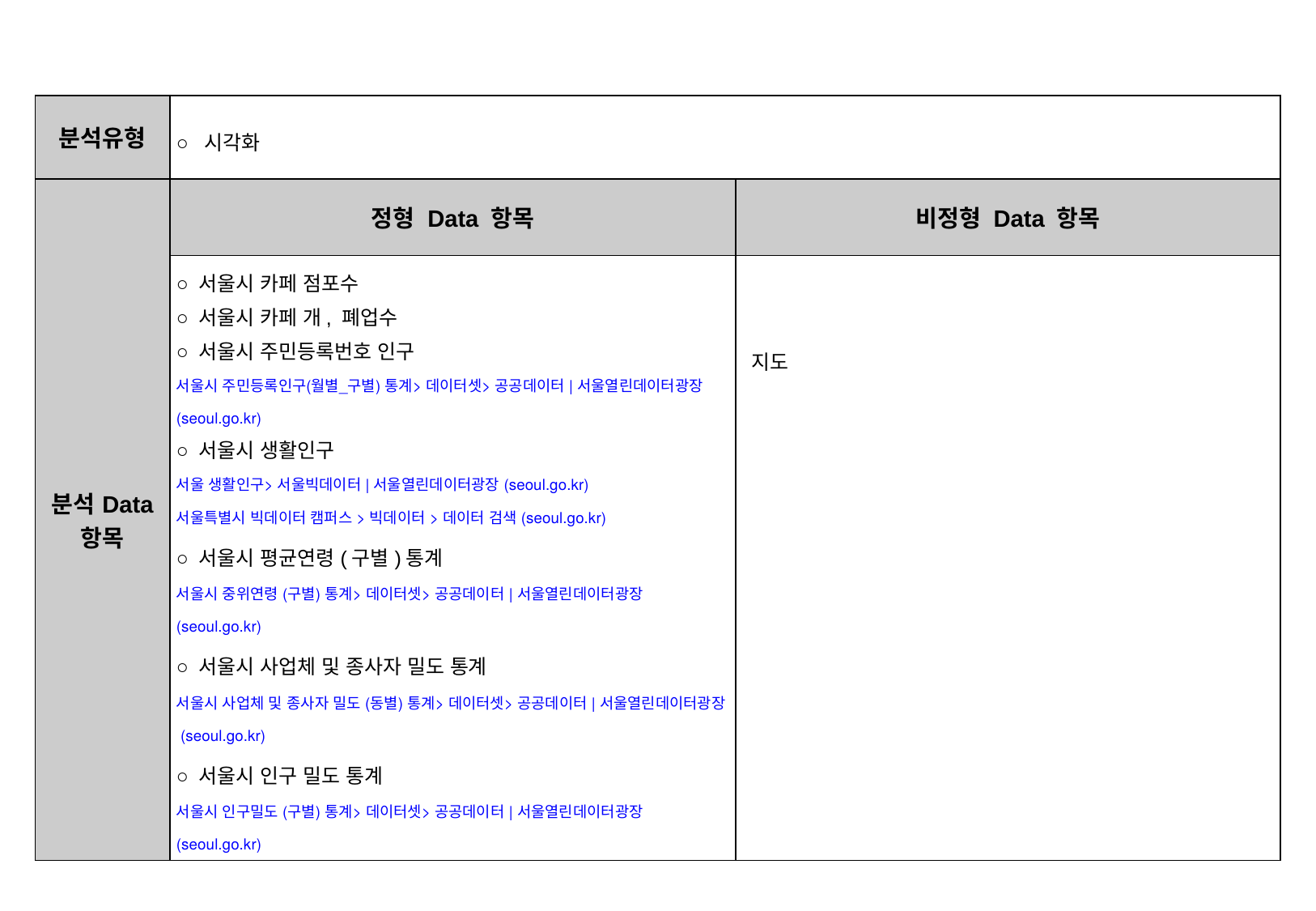

| 분석유형 | ○ 시각화 |  |
| --- | --- | --- |
| 분석Data 항목 | 정형 Data 항목 | 비정형 Data 항목 |
|  | ○ 서울시 카페 점포수 ○ 서울시 카페 개, 폐업수 ○ 서울시 주민등록번호 인구 서울시 주민등록인구(월별\_구별) 통계> 데이터셋> 공공데이터 | 서울열린데이터광장 (seoul.go.kr) ○ 서울시 생활인구 서울 생활인구> 서울빅데이터 | 서울열린데이터광장 (seoul.go.kr) 서울특별시 빅데이터 캠퍼스 > 빅데이터 > 데이터 검색 (seoul.go.kr) ○ 서울시 평균연령(구별)통계 서울시 중위연령 (구별) 통계> 데이터셋> 공공데이터 | 서울열린데이터광장 (seoul.go.kr) ○ 서울시 사업체 및 종사자 밀도 통계 서울시 사업체 및 종사자 밀도 (동별) 통계> 데이터셋> 공공데이터 | 서울열린데이터광장 (seoul.go.kr) ○ 서울시 인구 밀도 통계 서울시 인구밀도 (구별) 통계> 데이터셋> 공공데이터 | 서울열린데이터광장 (seoul.go.kr) | 지도 |